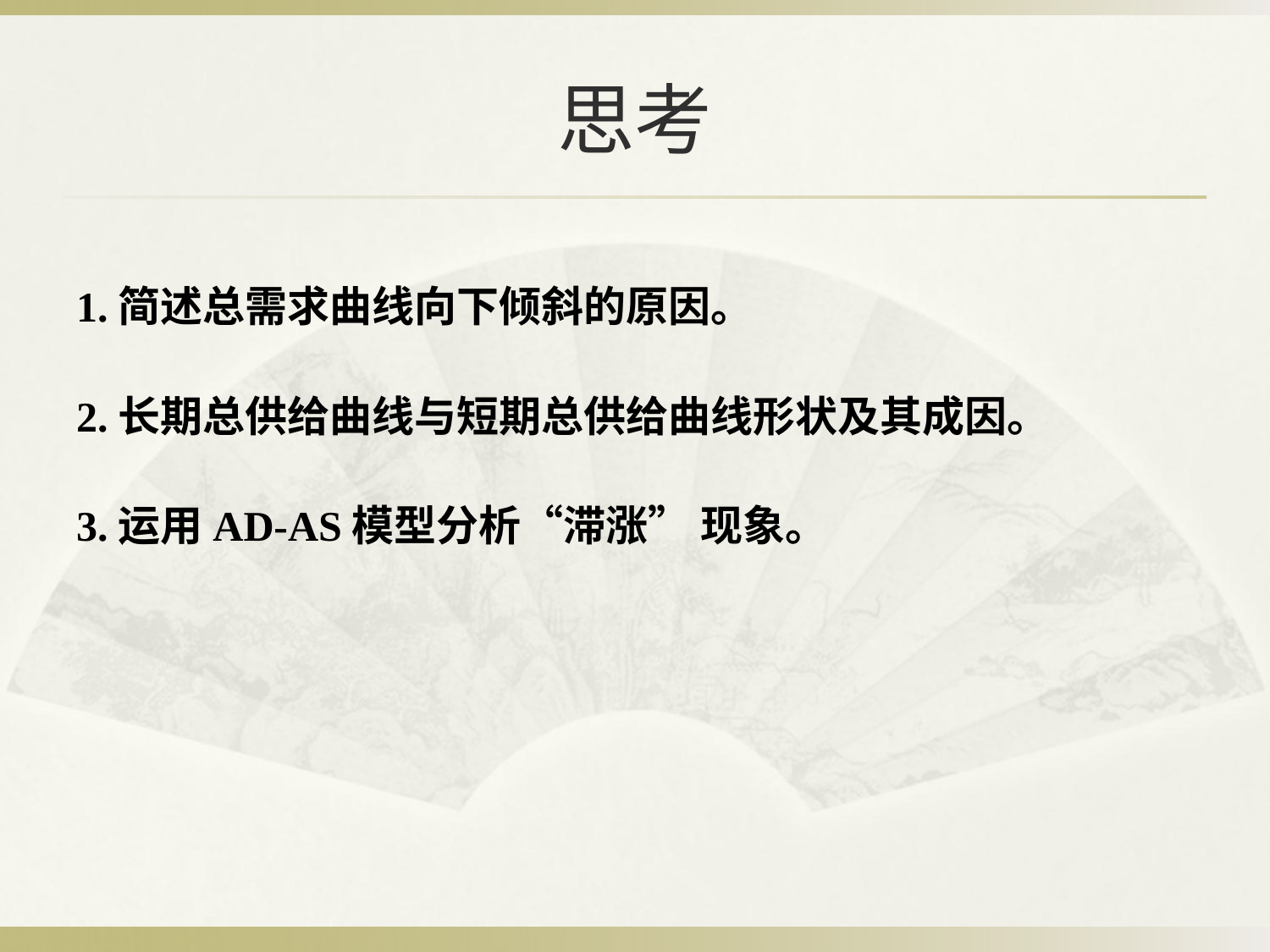

# 思考
1.简述总需求曲线向下倾斜的原因。
2.长期总供给曲线与短期总供给曲线形状及其成因。
3.运用AD-AS模型分析“滞涨” 现象。